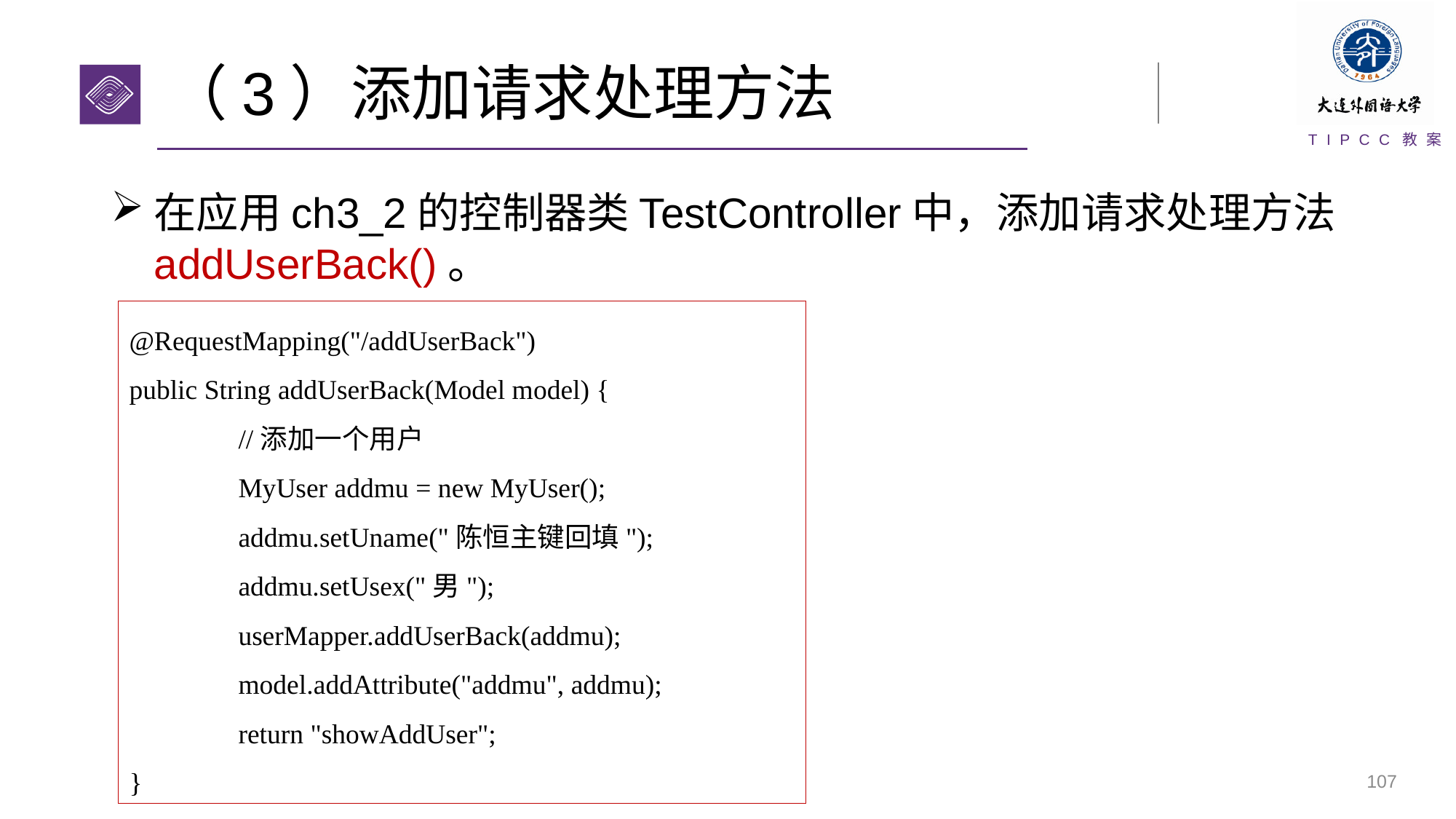

# （3）添加请求处理方法
在应用ch3_2的控制器类TestController中，添加请求处理方法addUserBack()。
@RequestMapping("/addUserBack")
public String addUserBack(Model model) {
	//添加一个用户
	MyUser addmu = new MyUser();
	addmu.setUname("陈恒主键回填");
	addmu.setUsex("男");
	userMapper.addUserBack(addmu);
	model.addAttribute("addmu", addmu);
	return "showAddUser";
}
107